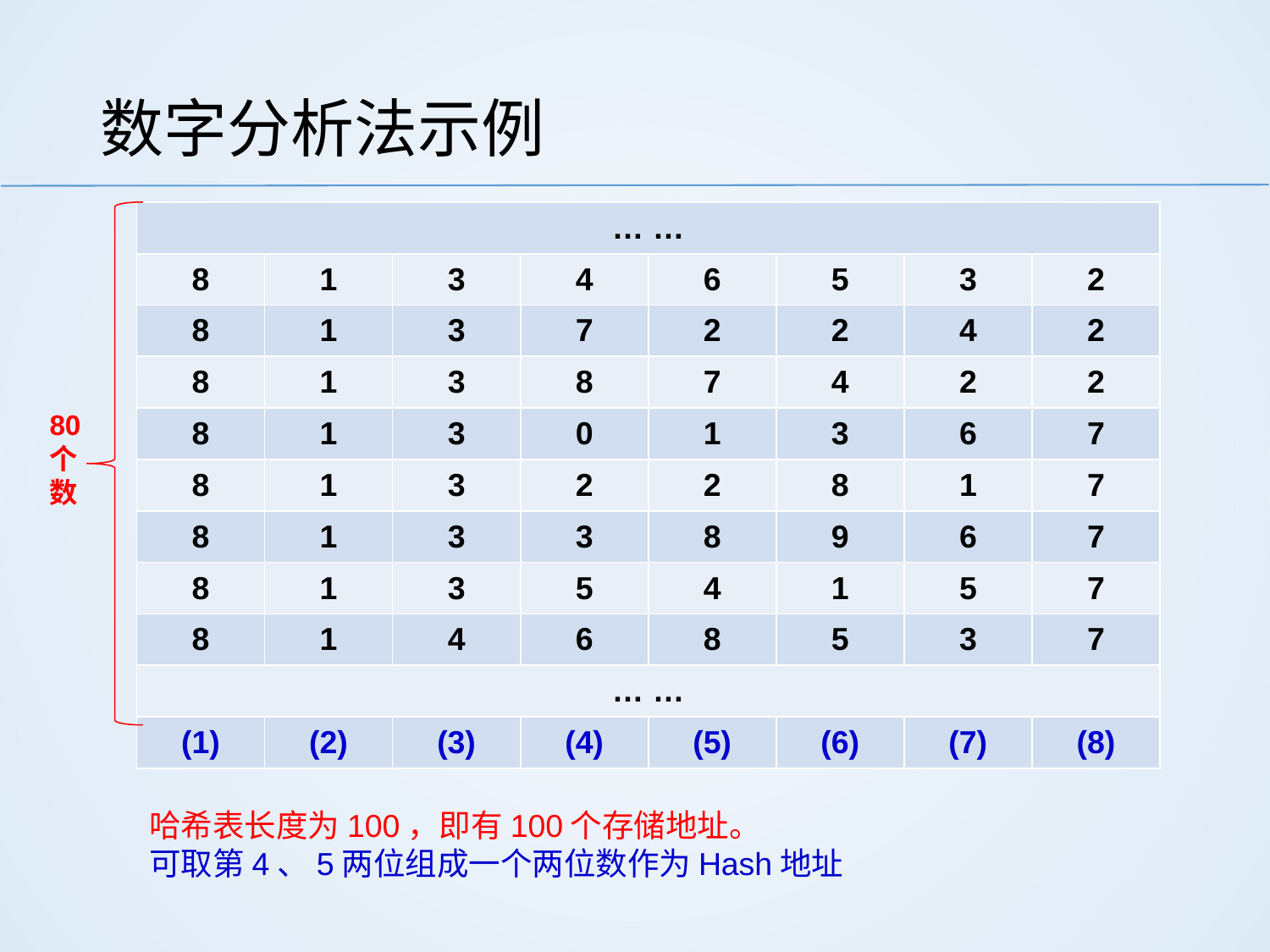

# 数字分析法示例

| … … |  |  |  |  |  |  |  |
| --- | --- | --- | --- | --- | --- | --- | --- |
| 8 | 1 | 3 | 4 | 6 | 5 | 3 | 2 |
| 8 | 1 | 3 | 7 | 2 | 2 | 4 | 2 |
| 8 | 1 | 3 | 8 | 7 | 4 | 2 | 2 |
| 8 | 1 | 3 | 0 | 1 | 3 | 6 | 7 |
| 8 | 1 | 3 | 2 | 2 | 8 | 1 | 7 |
| 8 | 1 | 3 | 3 | 8 | 9 | 6 | 7 |
| 8 | 1 | 3 | 5 | 4 | 1 | 5 | 7 |
| 8 | 1 | 4 | 6 | 8 | 5 | 3 | 7 |
| … … |  |  |  |  |  |  |  |
| (1) | (2) | (3) | (4) | (5) | (6) | (7) | (8) |
80个数
哈希表长度为100，即有100个存储地址。
可取第4、5两位组成一个两位数作为Hash地址
32